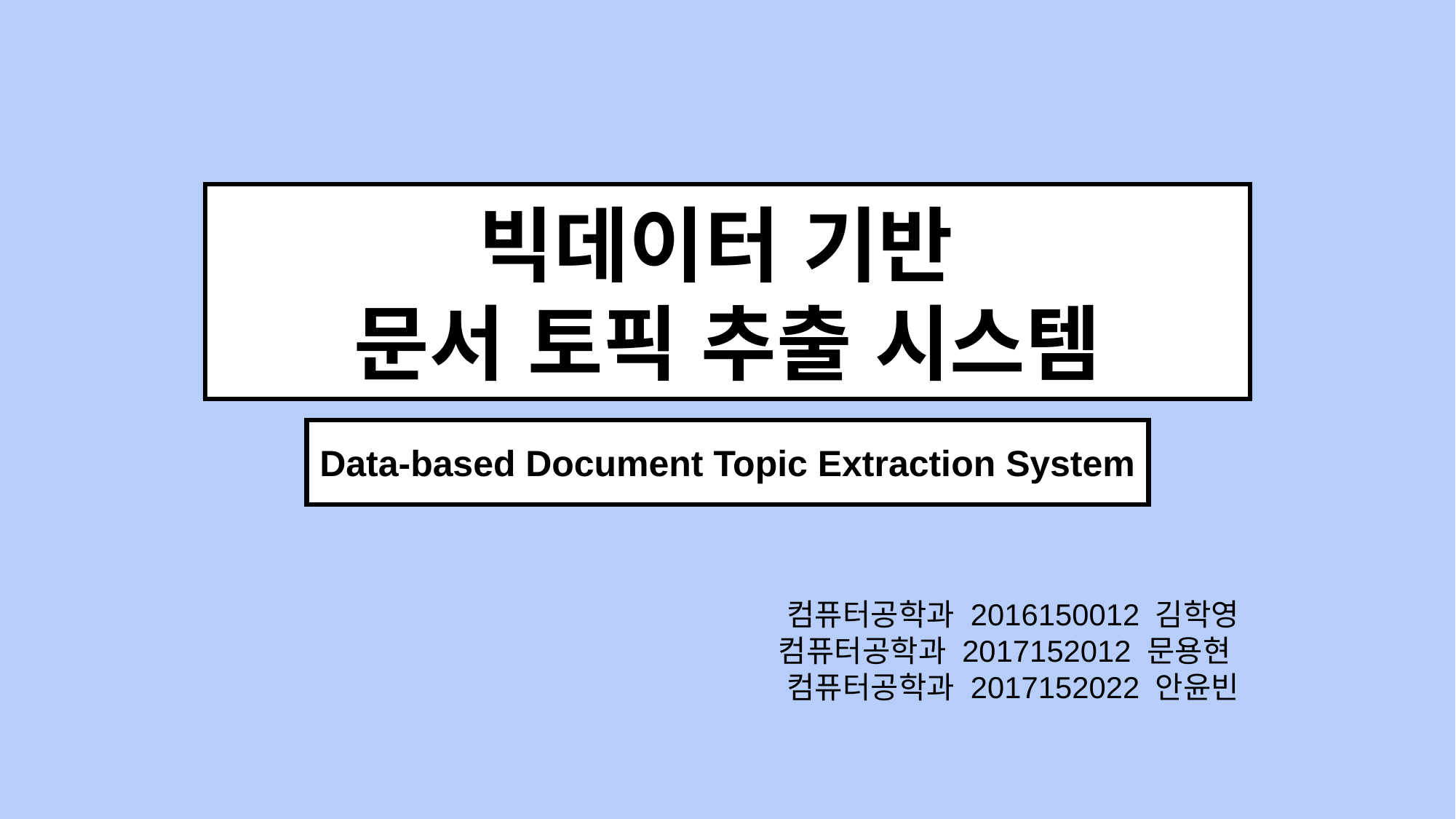

빅데이터 기반
문서 토픽 추출 시스템
Data-based Document Topic Extraction System
컴퓨터공학과 2016150012 김학영
컴퓨터공학과 2017152012 문용현
컴퓨터공학과 2017152022 안윤빈